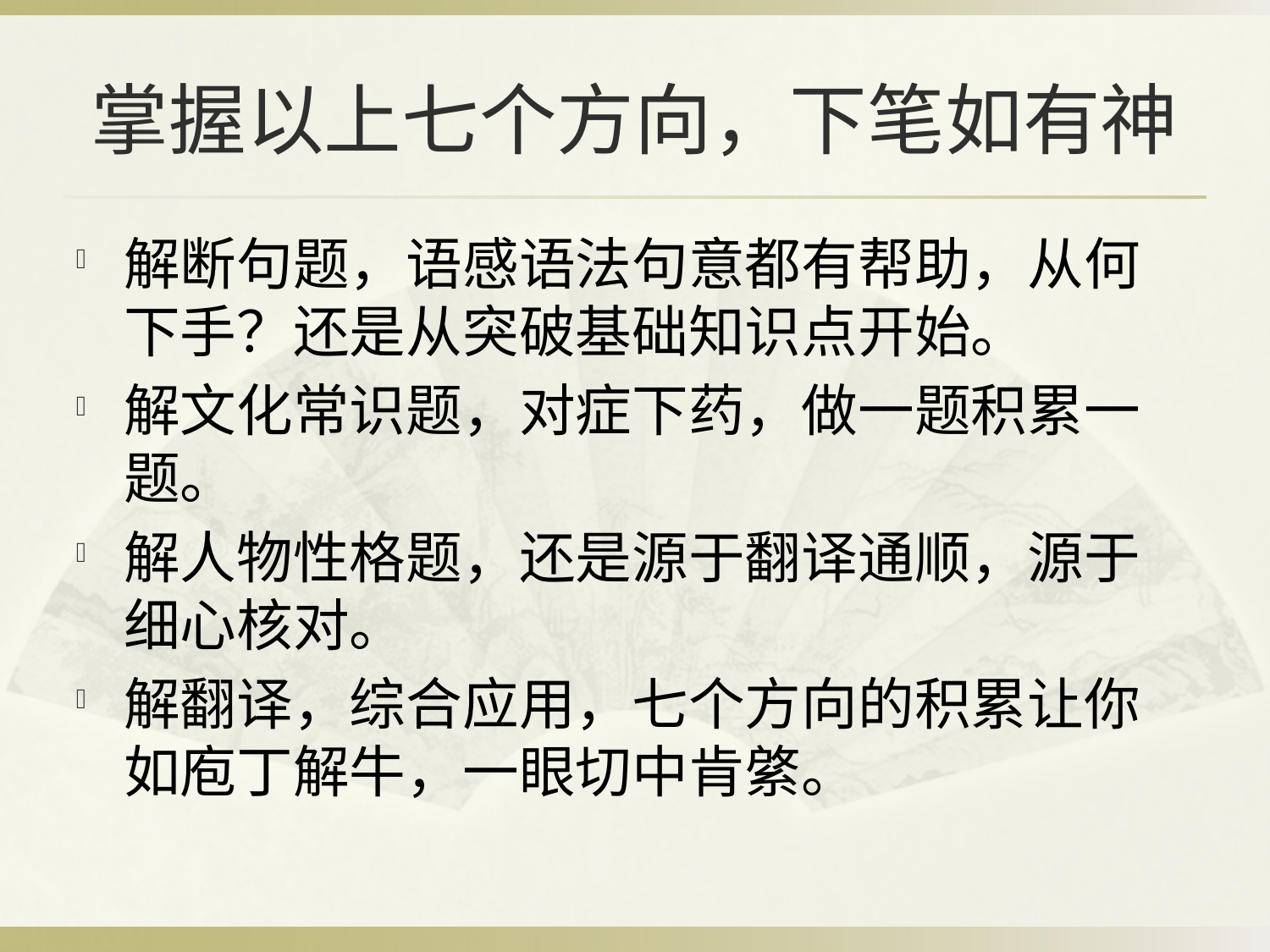

# 掌握以上七个方向，下笔如有神
解断句题，语感语法句意都有帮助，从何下手？还是从突破基础知识点开始。
解文化常识题，对症下药，做一题积累一题。
解人物性格题，还是源于翻译通顺，源于细心核对。
解翻译，综合应用，七个方向的积累让你如庖丁解牛，一眼切中肯綮。